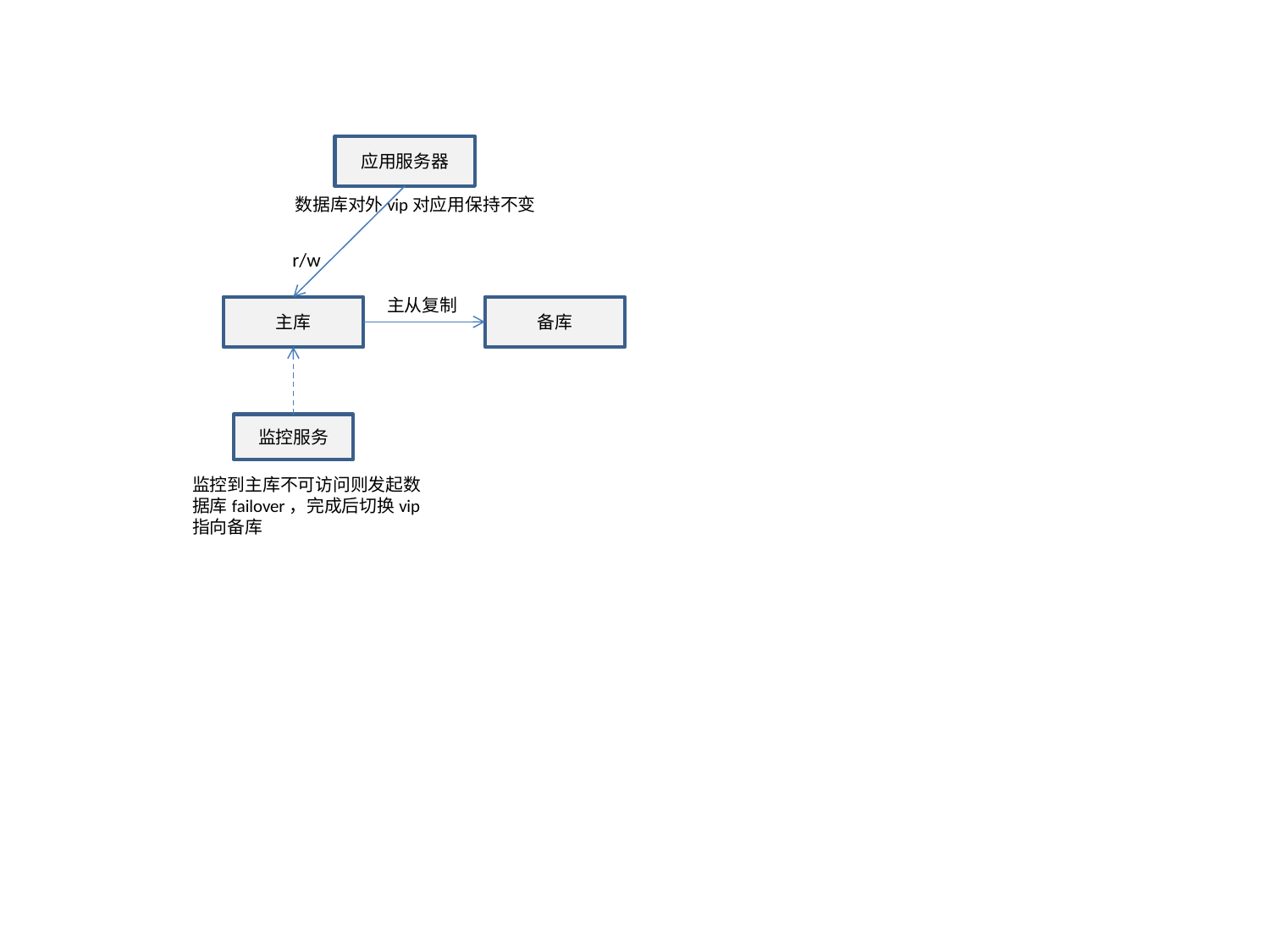

应用服务器
数据库对外vip对应用保持不变
r/w
主从复制
主库
备库
监控服务
监控到主库不可访问则发起数据库failover，完成后切换vip指向备库